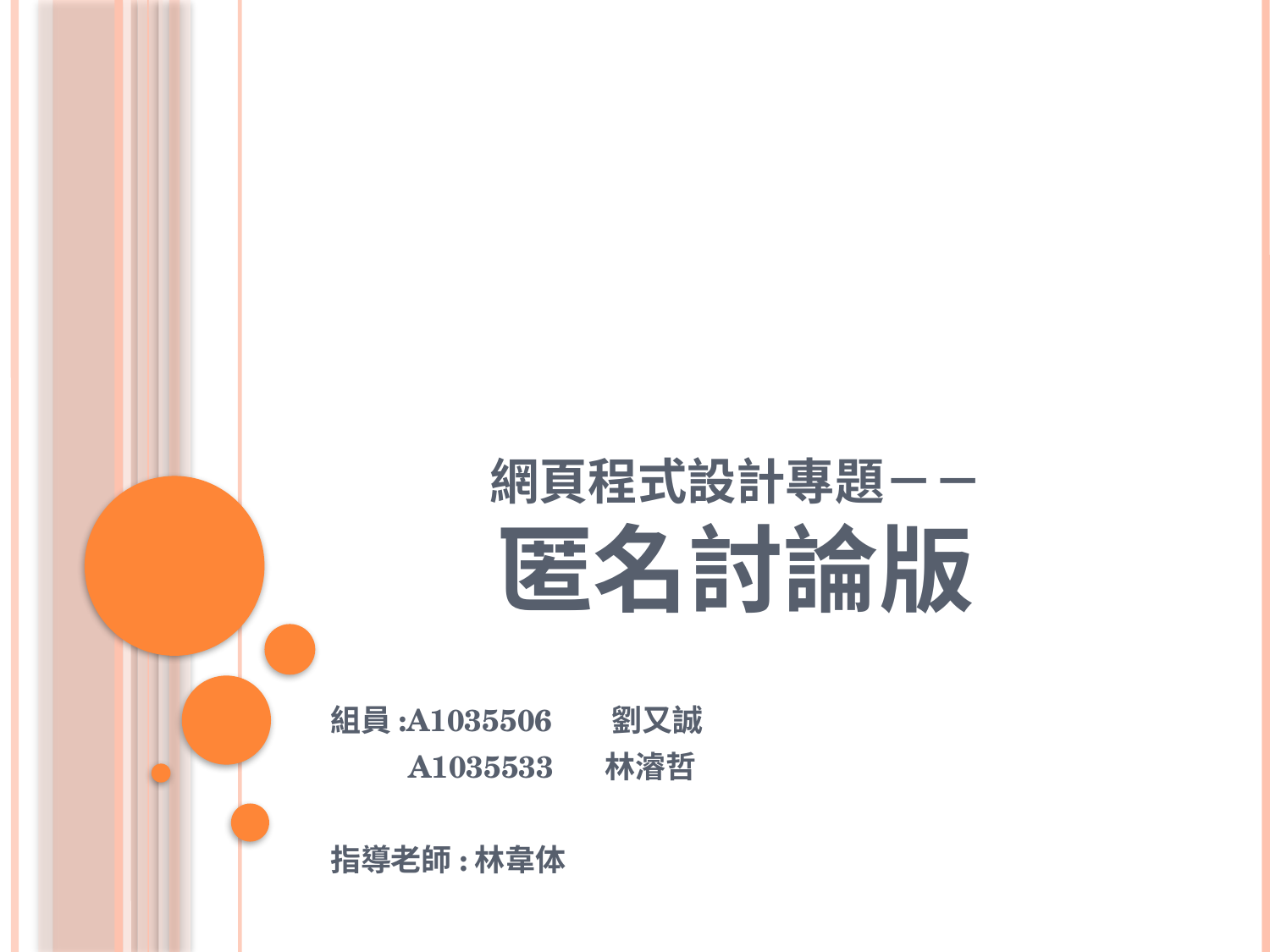

# 網頁程式設計專題－－ 匿名討論版
組員:A1035506      劉又誠
         A1035533     林濬哲

指導老師:林韋体